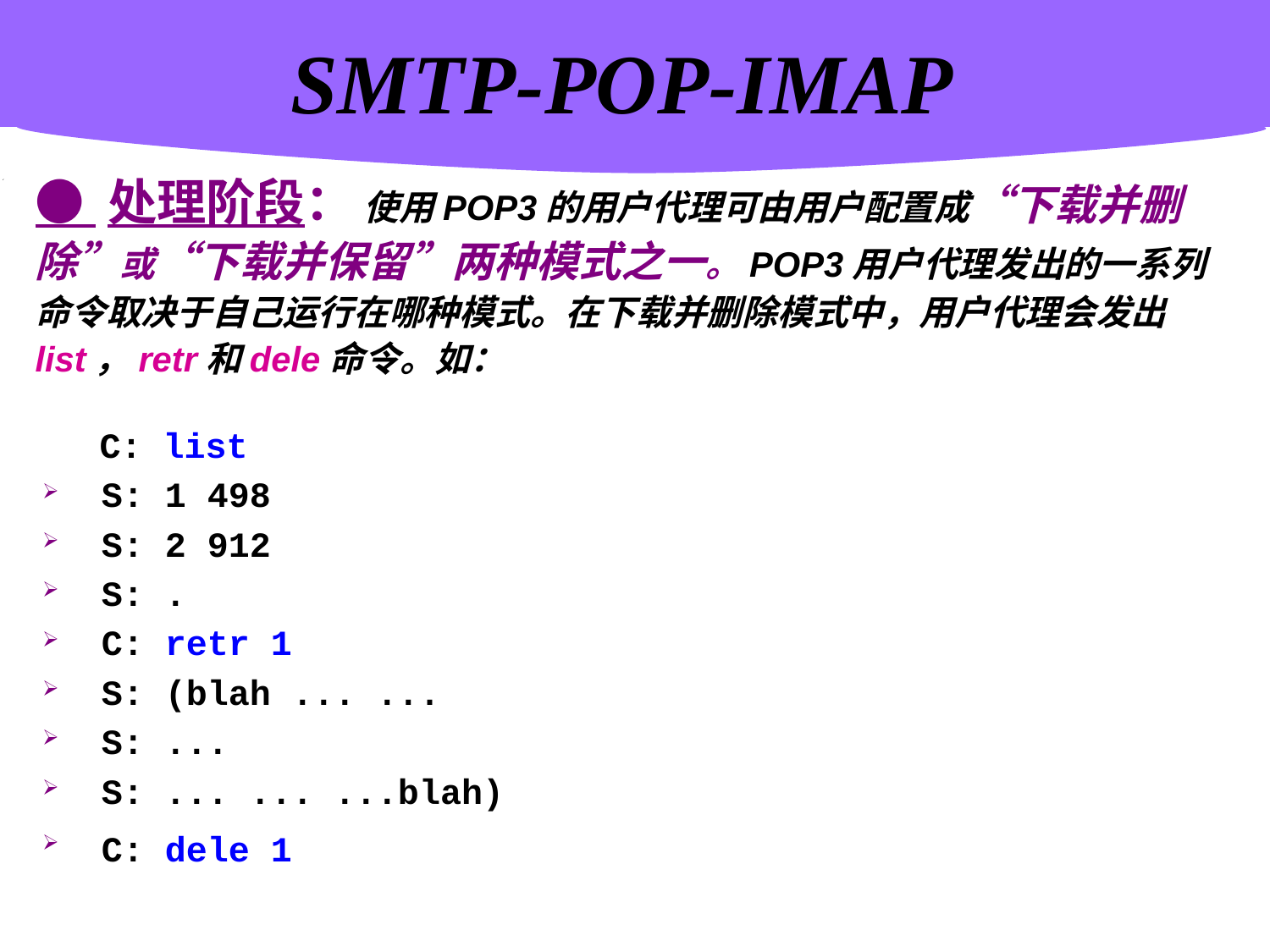

计算机网络概述
SMTP-POP-IMAP

● 处理阶段： 使用POP3的用户代理可由用户配置成“下载并删除”或“下载并保留”两种模式之一。POP3用户代理发出的一系列命令取决于自己运行在哪种模式。在下载并删除模式中，用户代理会发出list，retr和dele命令。如：

   C: list
  S: 1 498
  S: 2 912
  S: .
  C: retr 1
  S: (blah ... ...
  S: ...
  S: ... ... ...blah)
  C: dele 1